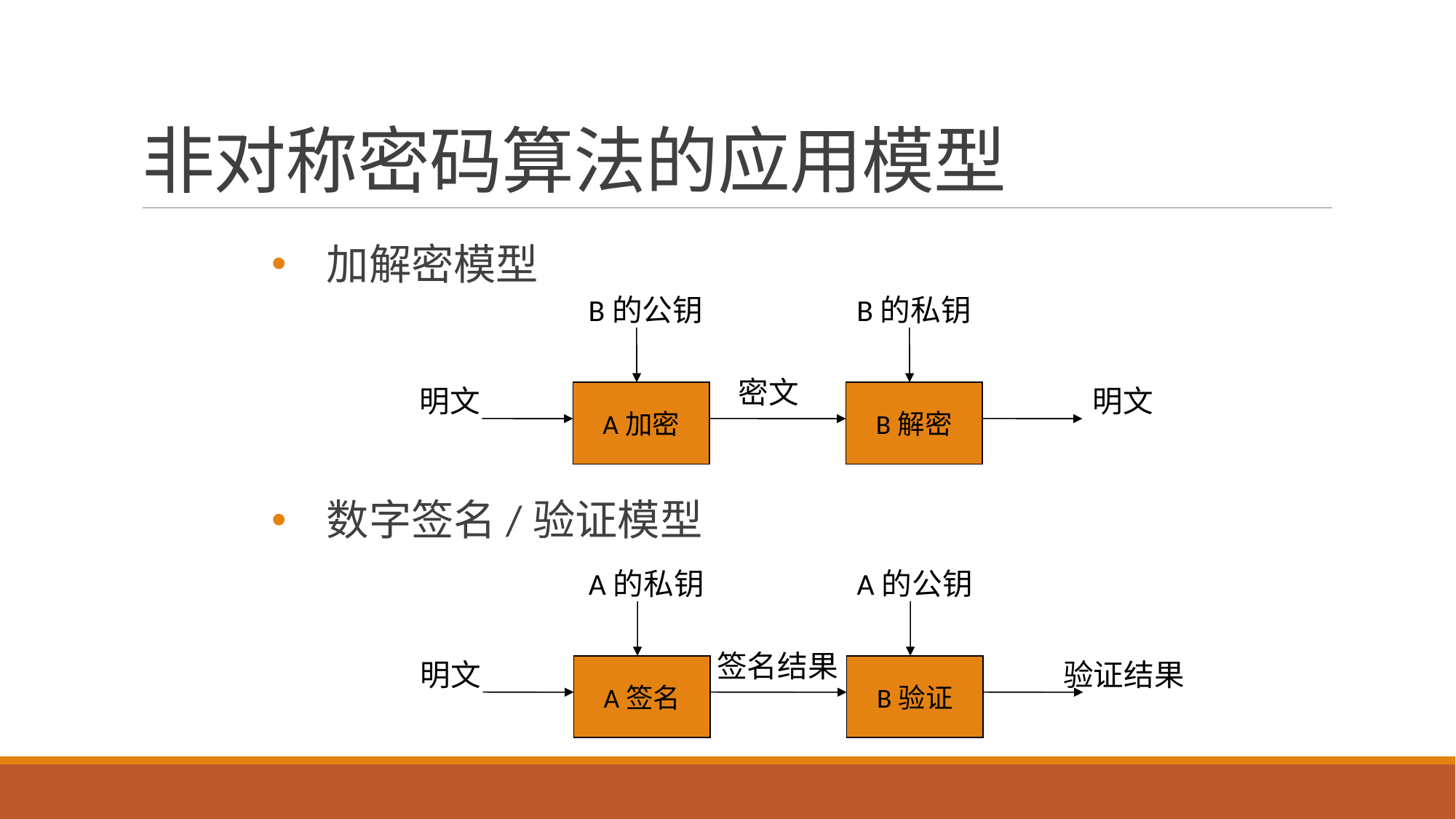

# 非对称密码算法的应用模型
加解密模型

数字签名/验证模型
B的公钥
B的私钥

密文
明文
明文
A加密
B解密

A的私钥
A的公钥

签名结果
明文
验证结果
A签名
B验证

56